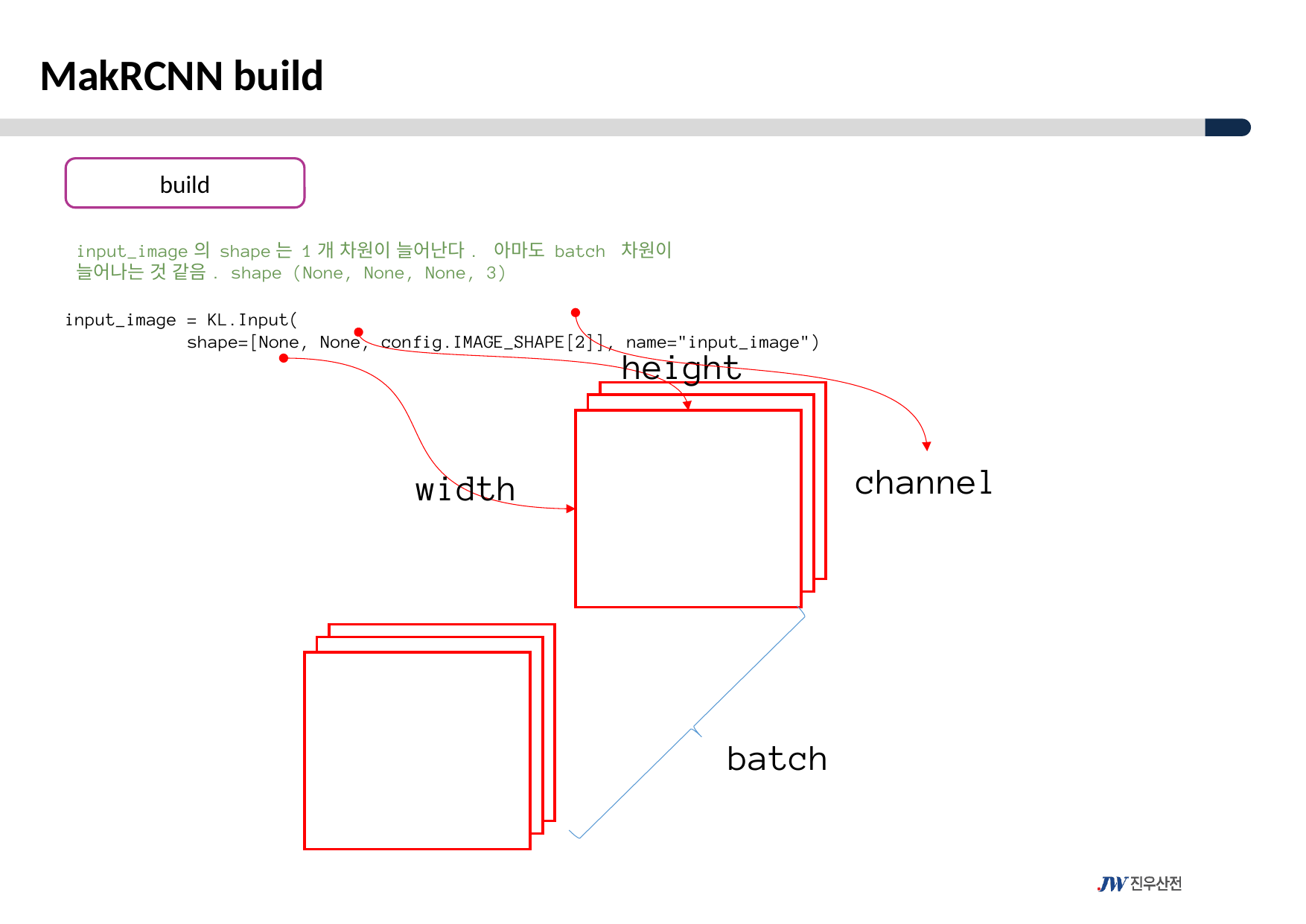

MakRCNN build
build
input_image의 shape는 1개 차원이 늘어난다. 아마도 batch 차원이 늘어나는 것 같음. shape (None, None, None, 3)
input_image = KL.Input(
            shape=[None, None, config.IMAGE_SHAPE[2]], name="input_image")
height

channel
width

batch